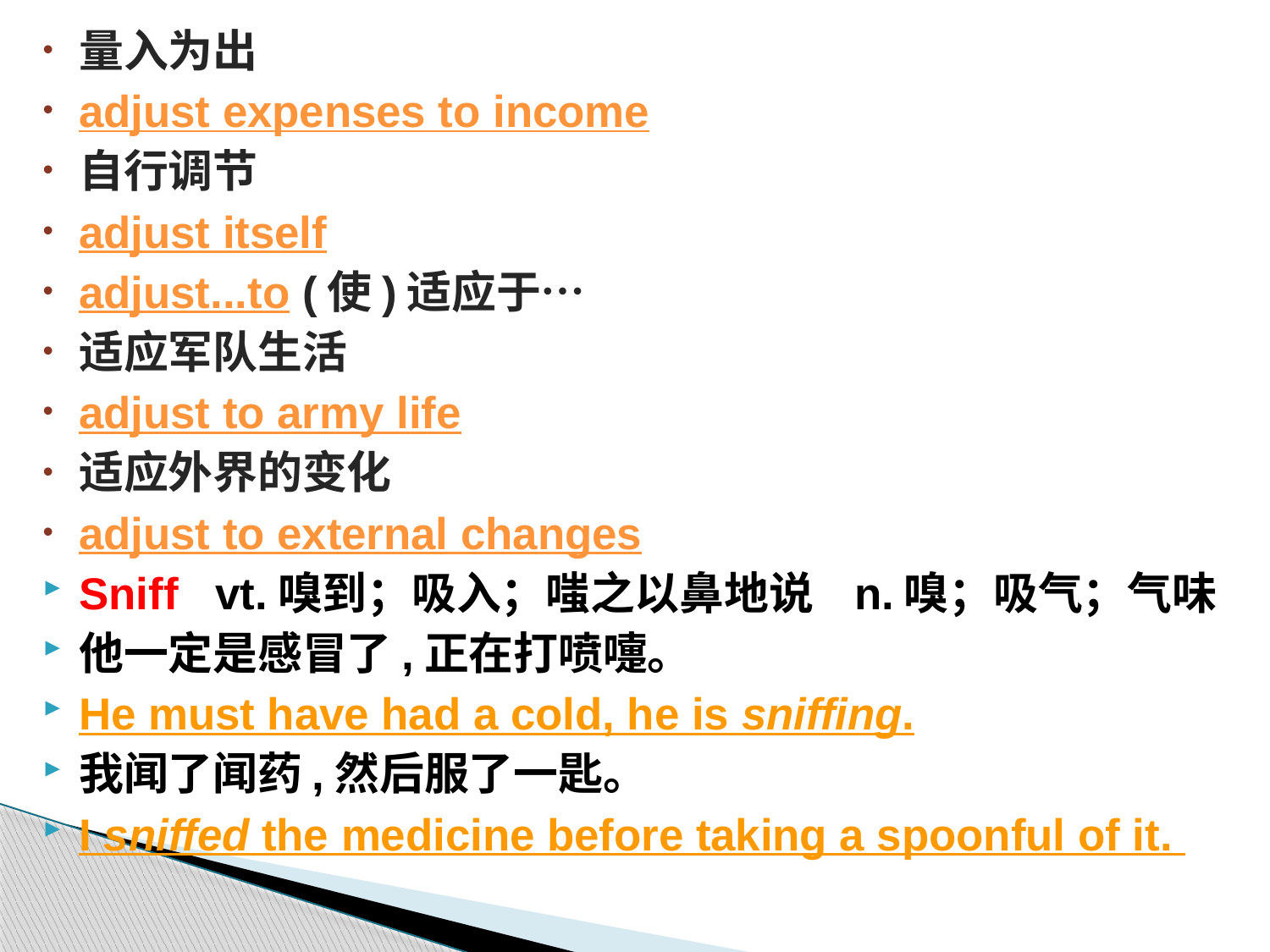

量入为出
adjust expenses to income
自行调节
adjust itself
adjust...to (使)适应于…
适应军队生活
adjust to army life
适应外界的变化
adjust to external changes
Sniff   vt.嗅到；吸入；嗤之以鼻地说   n.嗅；吸气；气味
他一定是感冒了,正在打喷嚏。
He must have had a cold, he is sniffing.
我闻了闻药,然后服了一匙。
I sniffed the medicine before taking a spoonful of it.